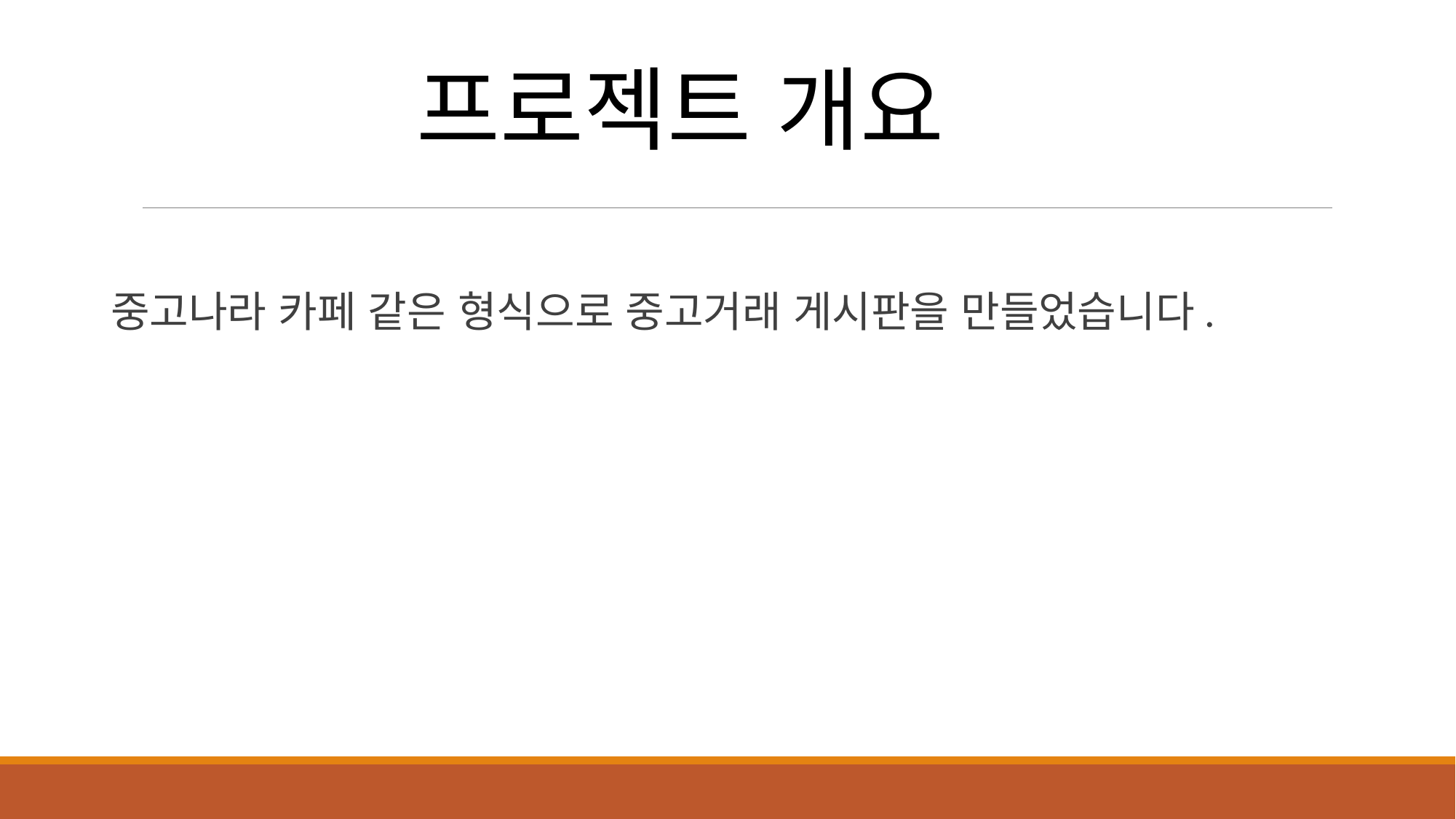

프로젝트 개요
중고나라 카페 같은 형식으로 중고거래 게시판을 만들었습니다.